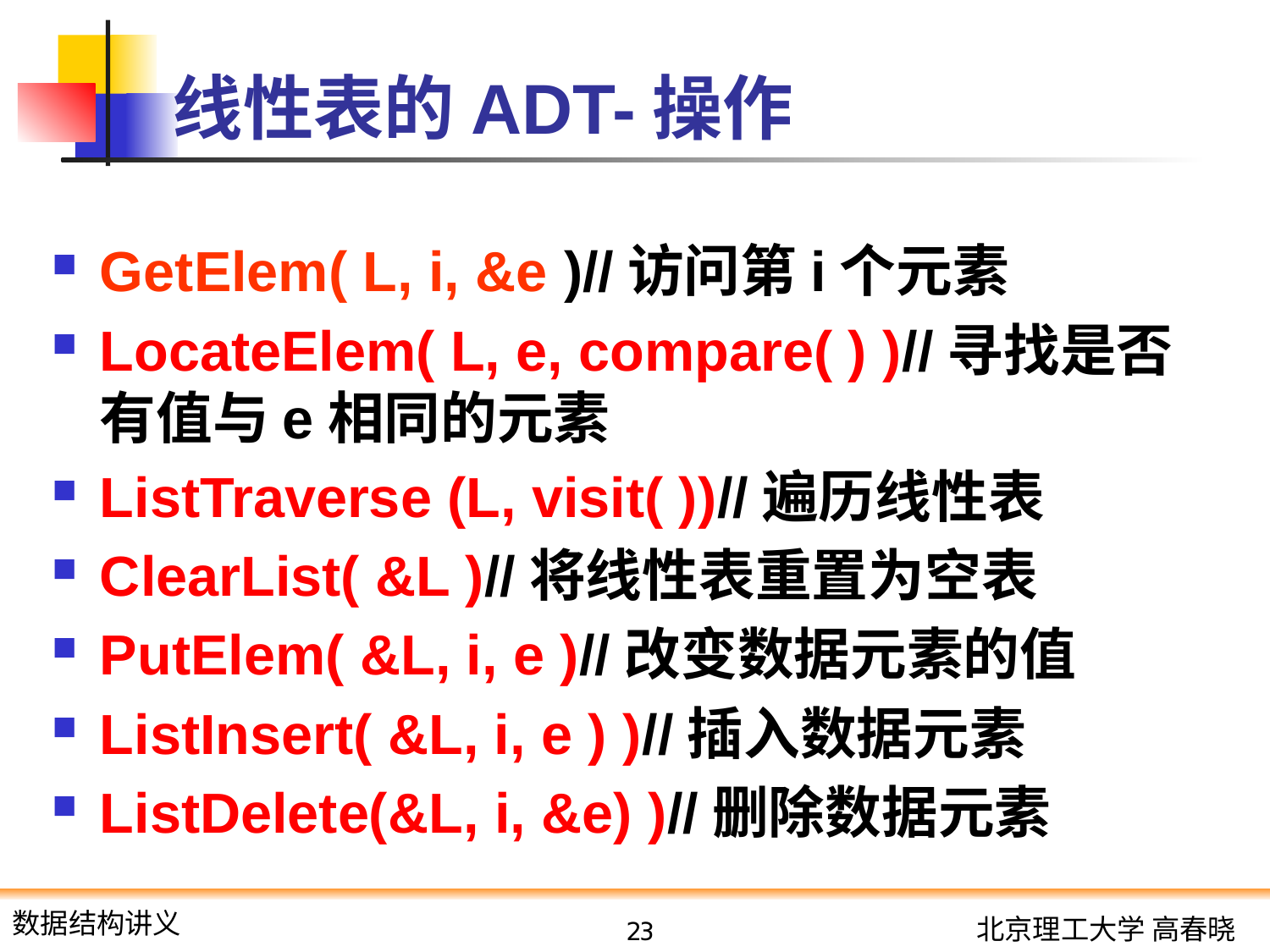

# 线性表的ADT-操作

GetElem( L, i, &e )//访问第i个元素
LocateElem( L, e, compare( ) )//寻找是否有值与e相同的元素
ListTraverse (L, visit( ))//遍历线性表
ClearList( &L )//将线性表重置为空表
PutElem( &L, i, e )//改变数据元素的值
ListInsert( &L, i, e ) )//插入数据元素
ListDelete(&L, i, &e) )//删除数据元素
23